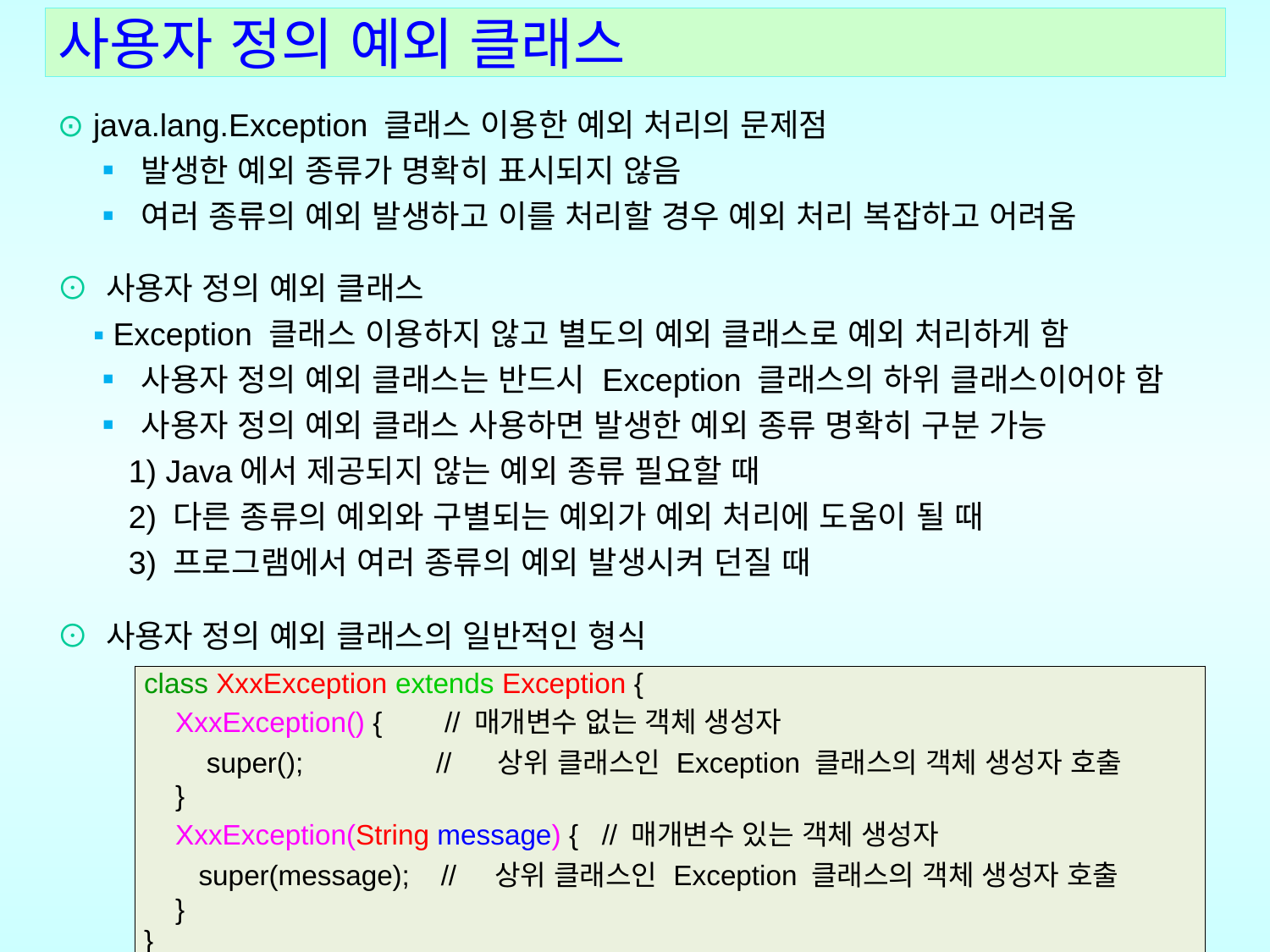

사용자 정의 예외 클래스
⊙ java.lang.Exception 클래스 이용한 예외 처리의 문제점
    ▪ 발생한 예외 종류가 명확히 표시되지 않음
    ▪ 여러 종류의 예외 발생하고 이를 처리할 경우 예외 처리 복잡하고 어려움

⊙ 사용자 정의 예외 클래스
    ▪ Exception 클래스 이용하지 않고 별도의 예외 클래스로 예외 처리하게 함
    ▪ 사용자 정의 예외 클래스는 반드시 Exception 클래스의 하위 클래스이어야 함
    ▪ 사용자 정의 예외 클래스 사용하면 발생한 예외 종류 명확히 구분 가능
        1) Java에서 제공되지 않는 예외 종류 필요할 때
        2) 다른 종류의 예외와 구별되는 예외가 예외 처리에 도움이 될 때
        3) 프로그램에서 여러 종류의 예외 발생시켜 던질 때

⊙ 사용자 정의 예외 클래스의 일반적인 형식

| class XxxException extends Exception { XxxException() { // 매개변수 없는 객체 생성자 super(); // 상위 클래스인 Exception 클래스의 객체 생성자 호출 } XxxException(String message) { // 매개변수 있는 객체 생성자 super(message); // 상위 클래스인 Exception 클래스의 객체 생성자 호출 } } |
| --- |